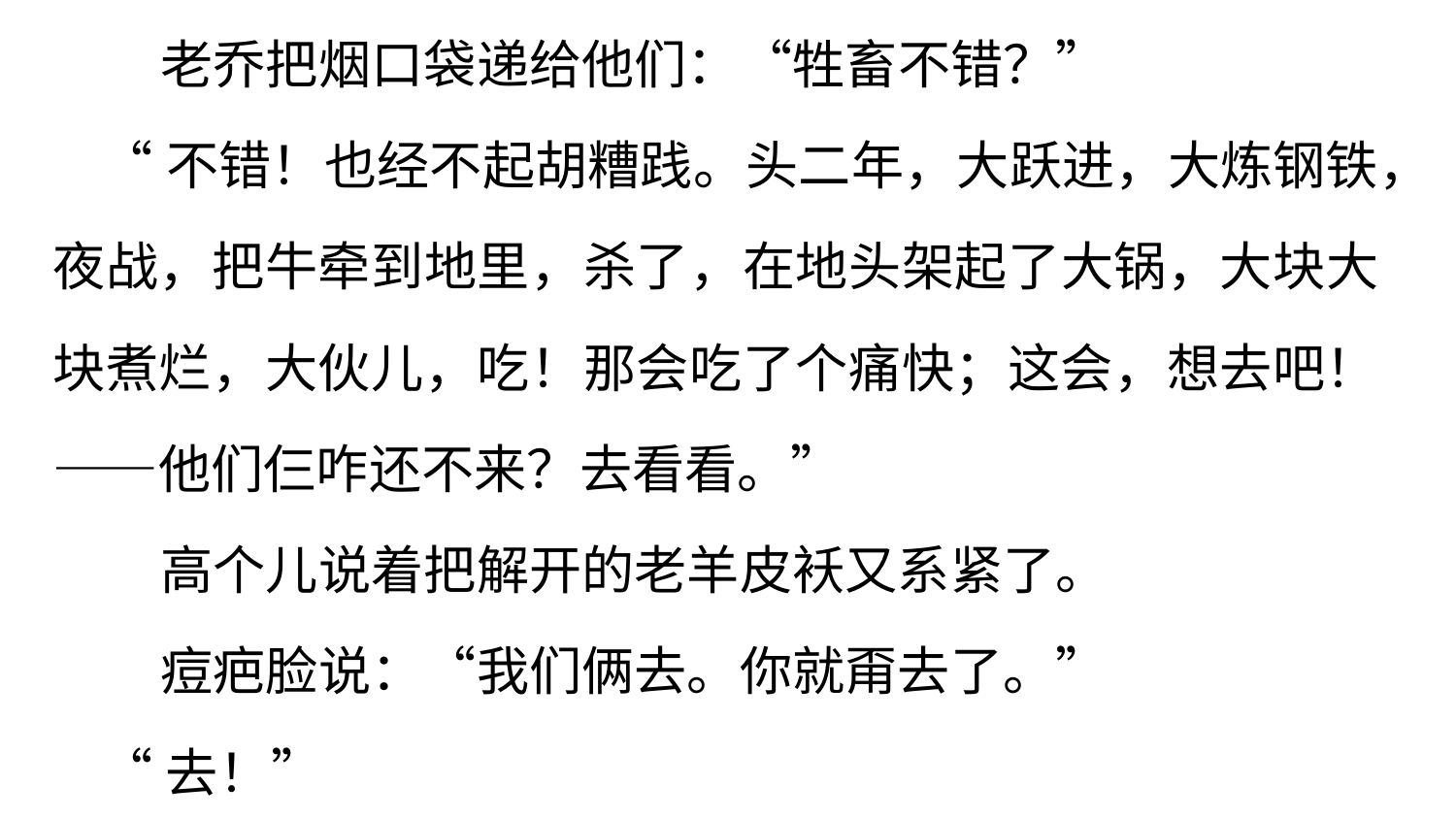

老乔把烟口袋递给他们：“牲畜不错？”
    “不错！也经不起胡糟践。头二年，大跃进，大炼钢铁，夜战，把牛牵到地里，杀了，在地头架起了大锅，大块大块煮烂，大伙儿，吃！那会吃了个痛快；这会，想去吧！——他们仨咋还不来？去看看。”
        高个儿说着把解开的老羊皮袄又系紧了。
        痘疤脸说：“我们俩去。你就甭去了。”
    “去！”